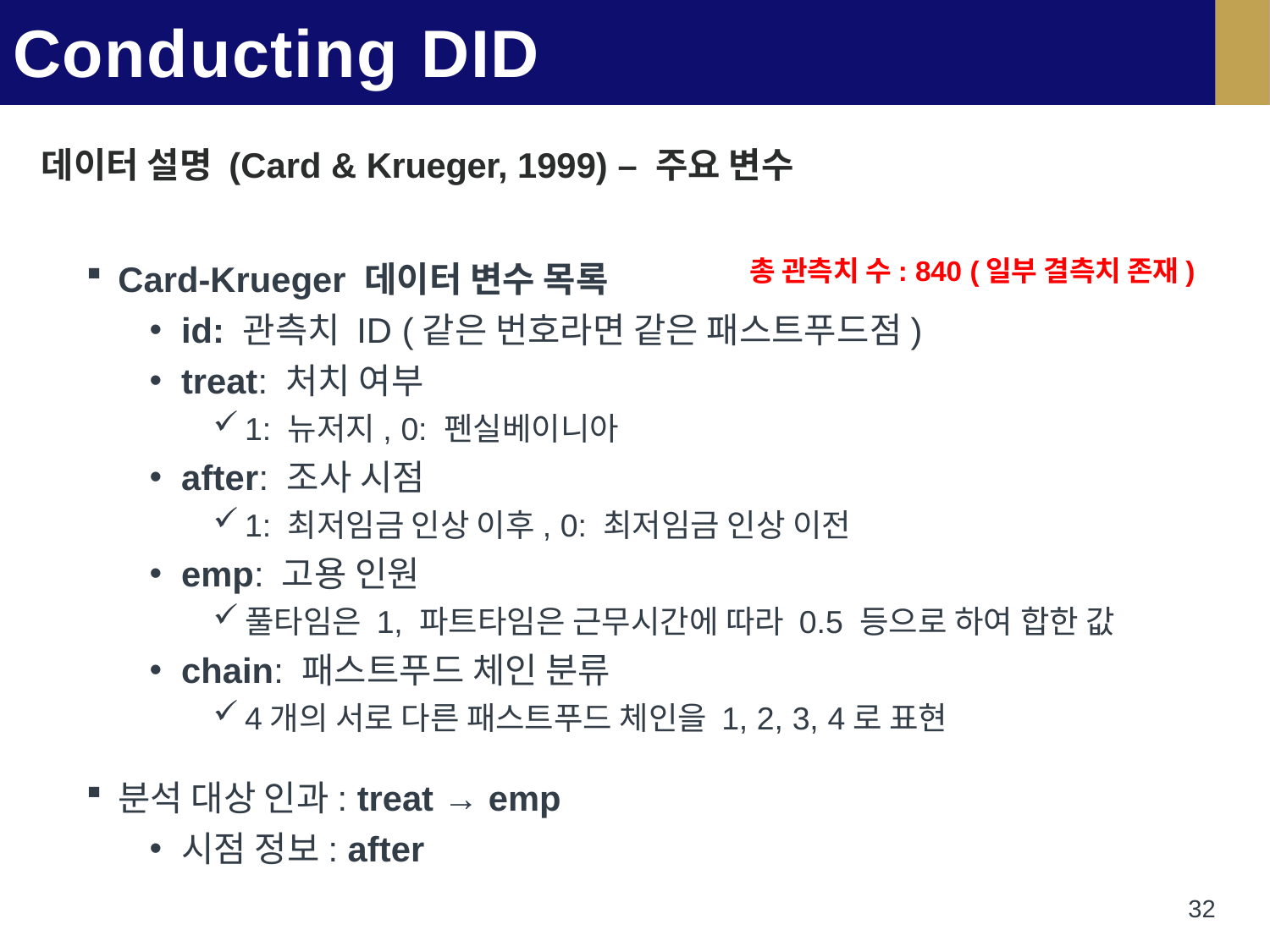

# Conducting DID Analysis
데이터 설명 (Card & Krueger, 1999) – 주요 변수
총 관측치 수: 840 (일부 결측치 존재)
Card-Krueger 데이터 변수 목록
id: 관측치 ID (같은 번호라면 같은 패스트푸드점)
treat: 처치 여부
1: 뉴저지, 0: 펜실베이니아
after: 조사 시점
1: 최저임금 인상 이후, 0: 최저임금 인상 이전
emp: 고용 인원
풀타임은 1, 파트타임은 근무시간에 따라 0.5 등으로 하여 합한 값
chain: 패스트푸드 체인 분류
4개의 서로 다른 패스트푸드 체인을 1, 2, 3, 4로 표현

분석 대상 인과: treat → emp
시점 정보: after
32